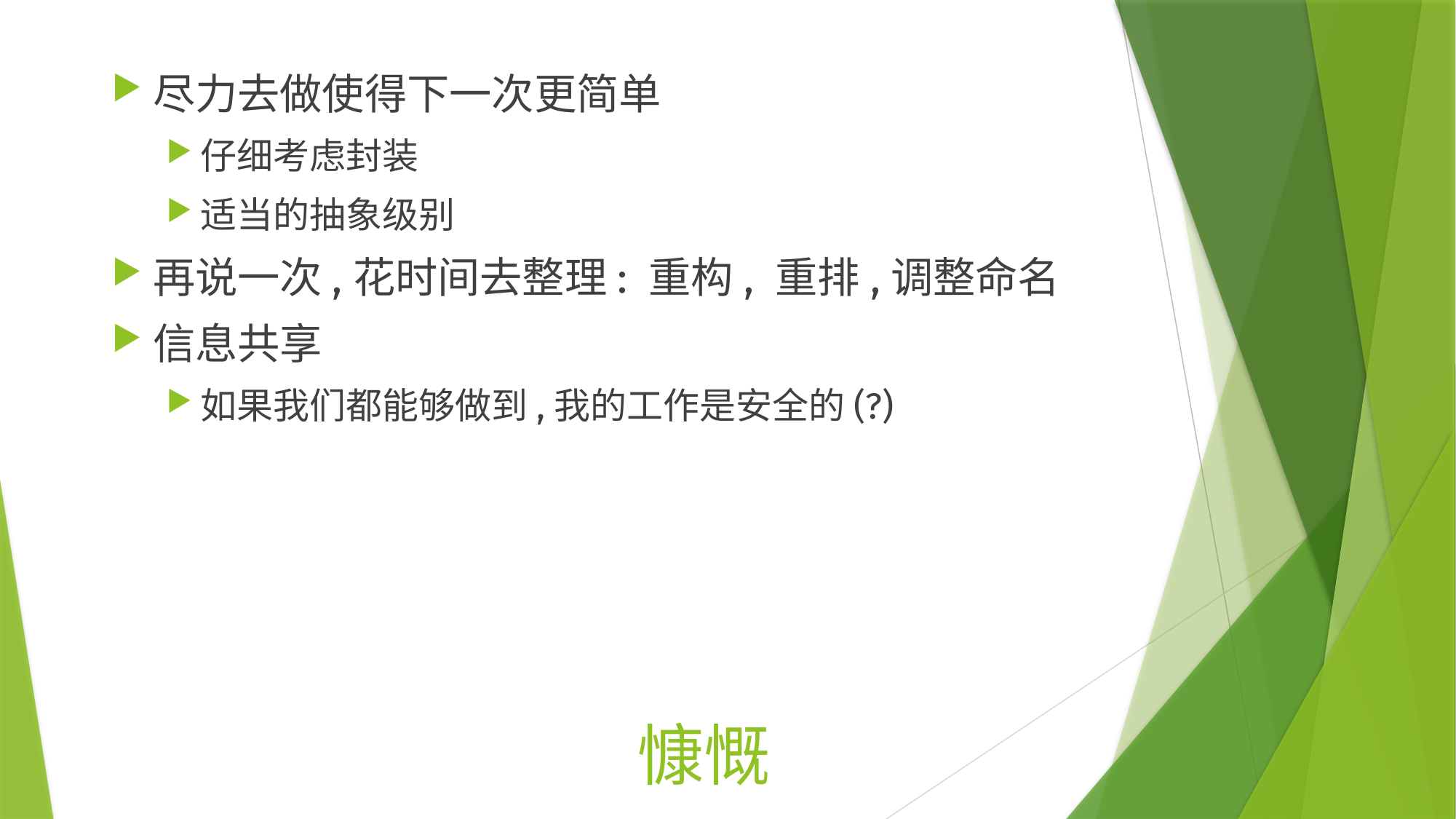

尽力去做使得下一次更简单
仔细考虑封装
适当的抽象级别
再说一次,花时间去整理: 重构, 重排,调整命名
信息共享
如果我们都能够做到,我的工作是安全的(?)
# 慷慨